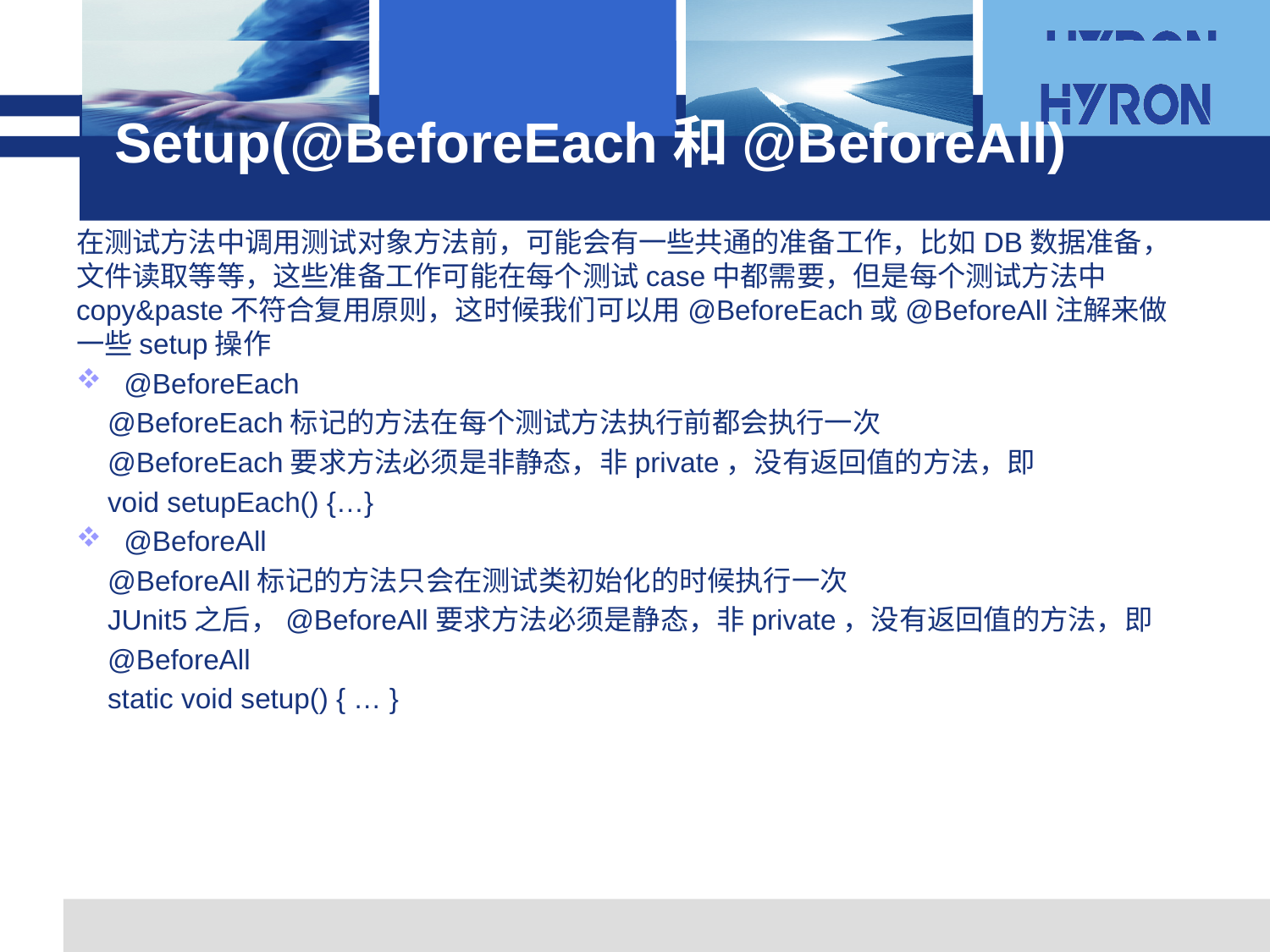

# Setup(@BeforeEach和@BeforeAll)
在测试方法中调用测试对象方法前，可能会有一些共通的准备工作，比如DB数据准备，文件读取等等，这些准备工作可能在每个测试case中都需要，但是每个测试方法中copy&paste不符合复用原则，这时候我们可以用@BeforeEach或@BeforeAll注解来做一些setup操作
@BeforeEach
    @BeforeEach标记的方法在每个测试方法执行前都会执行一次
    @BeforeEach要求方法必须是非静态，非private，没有返回值的方法，即
    void setupEach() {…}
@BeforeAll
    @BeforeAll标记的方法只会在测试类初始化的时候执行一次
    JUnit5之后，@BeforeAll要求方法必须是静态，非private，没有返回值的方法，即
    @BeforeAll
    static void setup() { … }